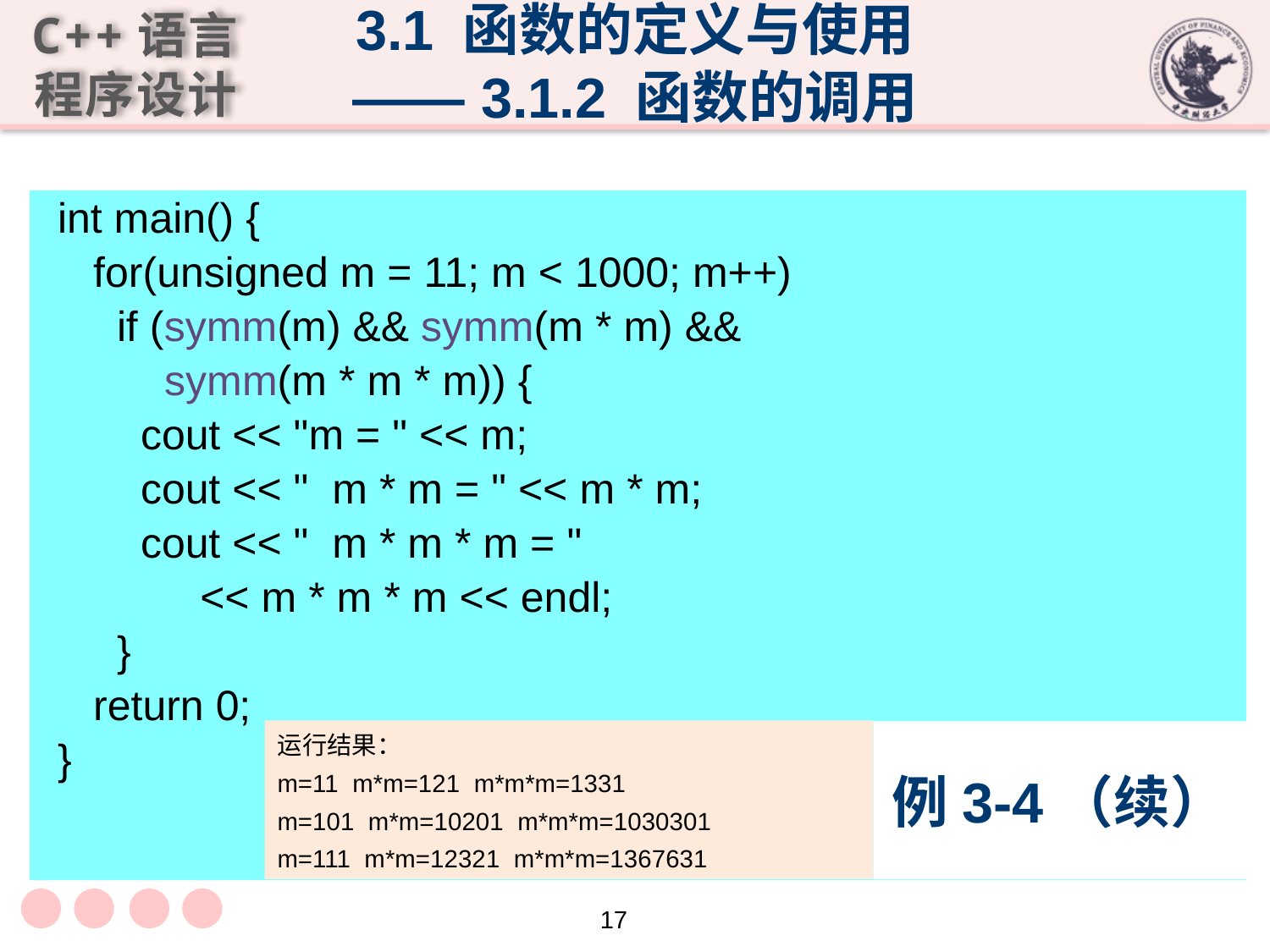

3.1 函数的定义与使用
—— 3.1.2 函数的调用
int main() {
	for(unsigned m = 11; m < 1000; m++)
	  if (symm(m) && symm(m * m) &&
	      symm(m * m * m)) {
	    cout << "m = " << m;
	    cout << "  m * m = " << m * m;
	    cout << "  m * m * m = "
	         << m * m * m << endl;
	  }
	return 0;
}
运行结果：
m=11  m*m=121  m*m*m=1331
m=101  m*m=10201  m*m*m=1030301
m=111  m*m=12321  m*m*m=1367631

# 例3-4（续）
17